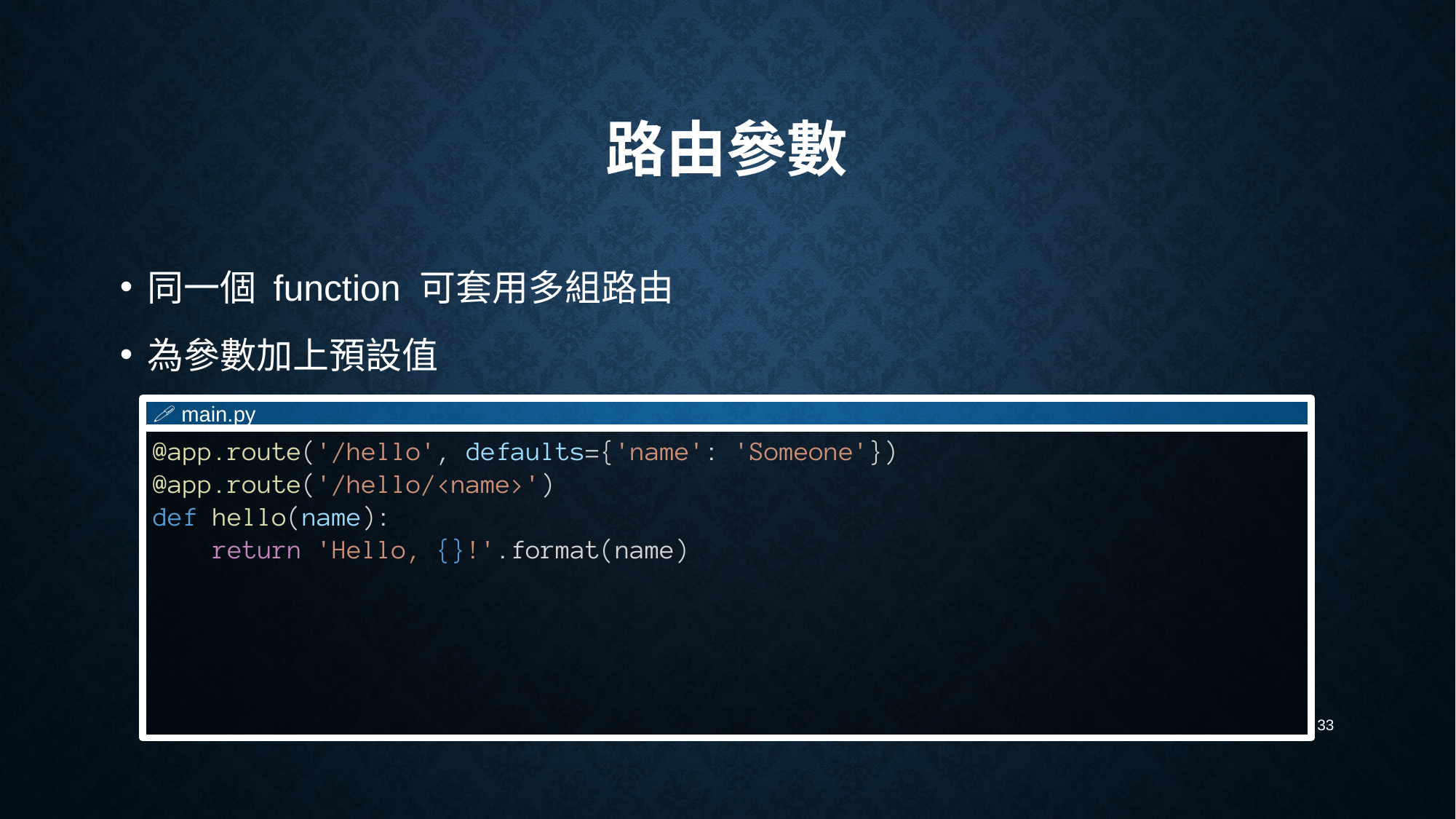

# 路由參數
同一個 function 可套用多組路由
為參數加上預設值
🖊 main.py
@app.route('/hello', defaults={'name': 'Someone'})
@app.route('/hello/<name>')
def hello(name):
    return 'Hello, {}!'.format(name)
33